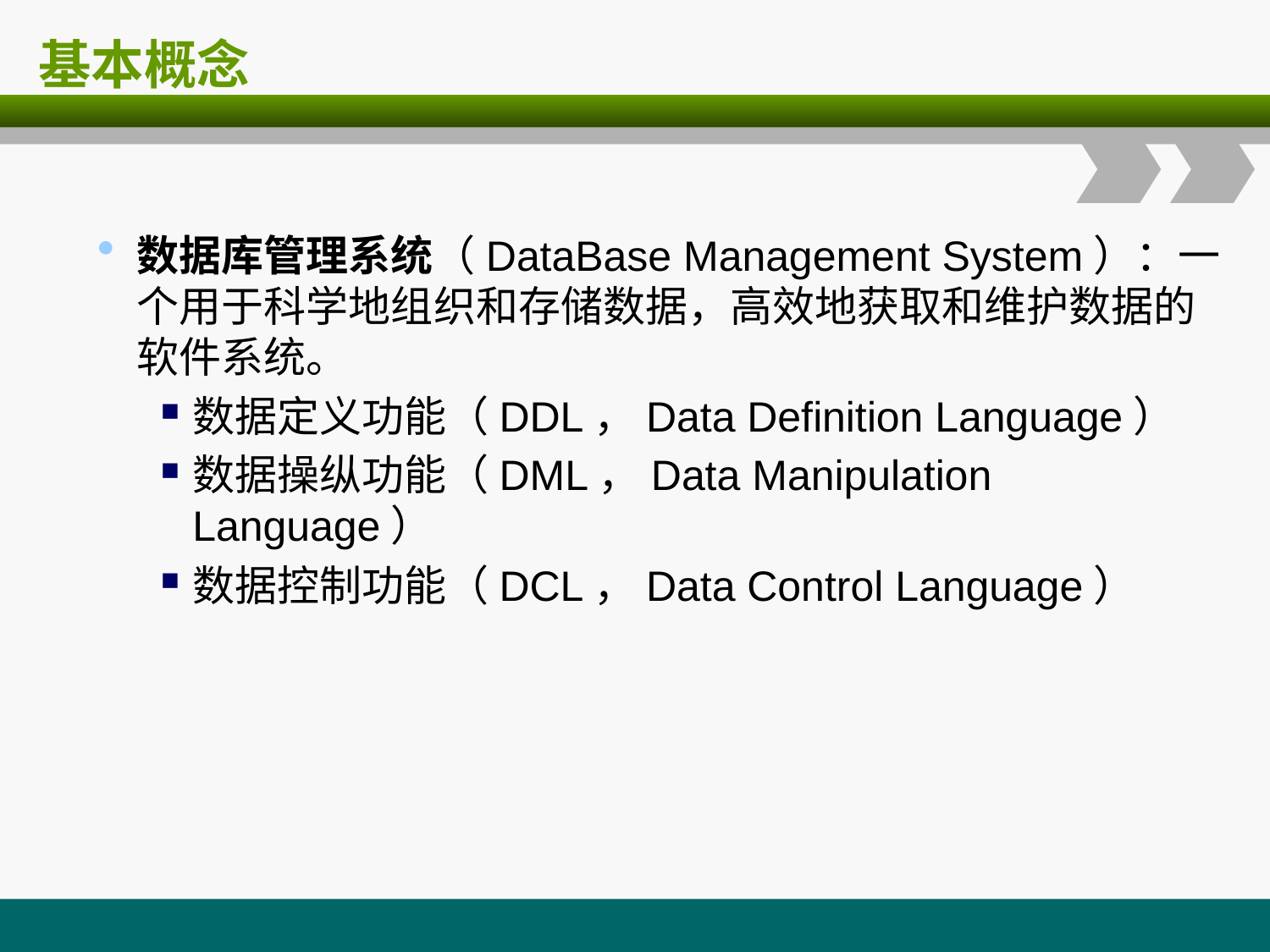

# 基本概念
数据库管理系统（DataBase Management System）：一个用于科学地组织和存储数据，高效地获取和维护数据的软件系统。
数据定义功能（DDL，Data Definition Language）
数据操纵功能（DML，Data Manipulation Language）
数据控制功能（DCL，Data Control Language）